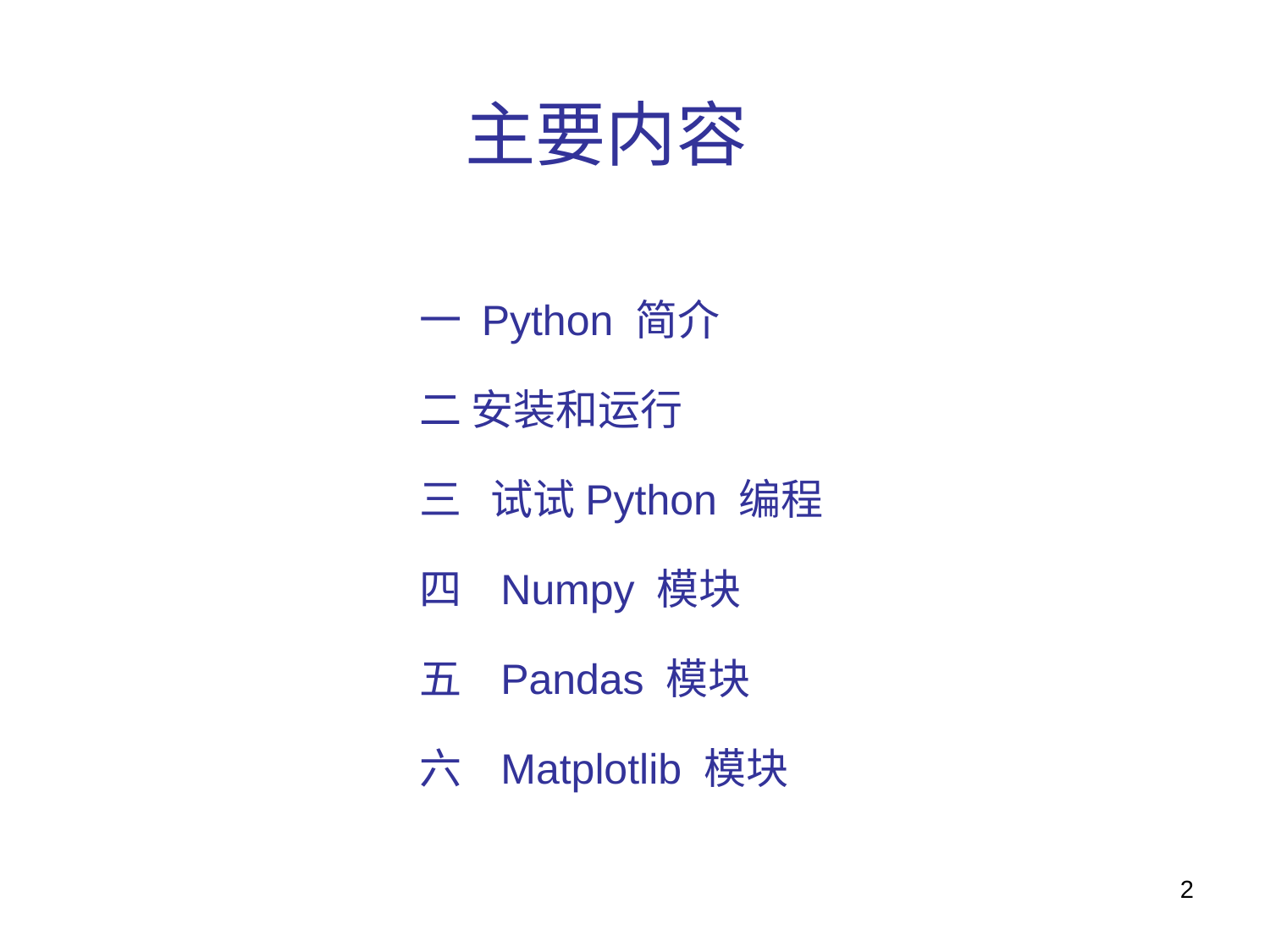

# 主要内容
一 Python 简介
二 安装和运行
三   试试Python 编程
四   Numpy 模块
五   Pandas 模块
六   Matplotlib 模块
2